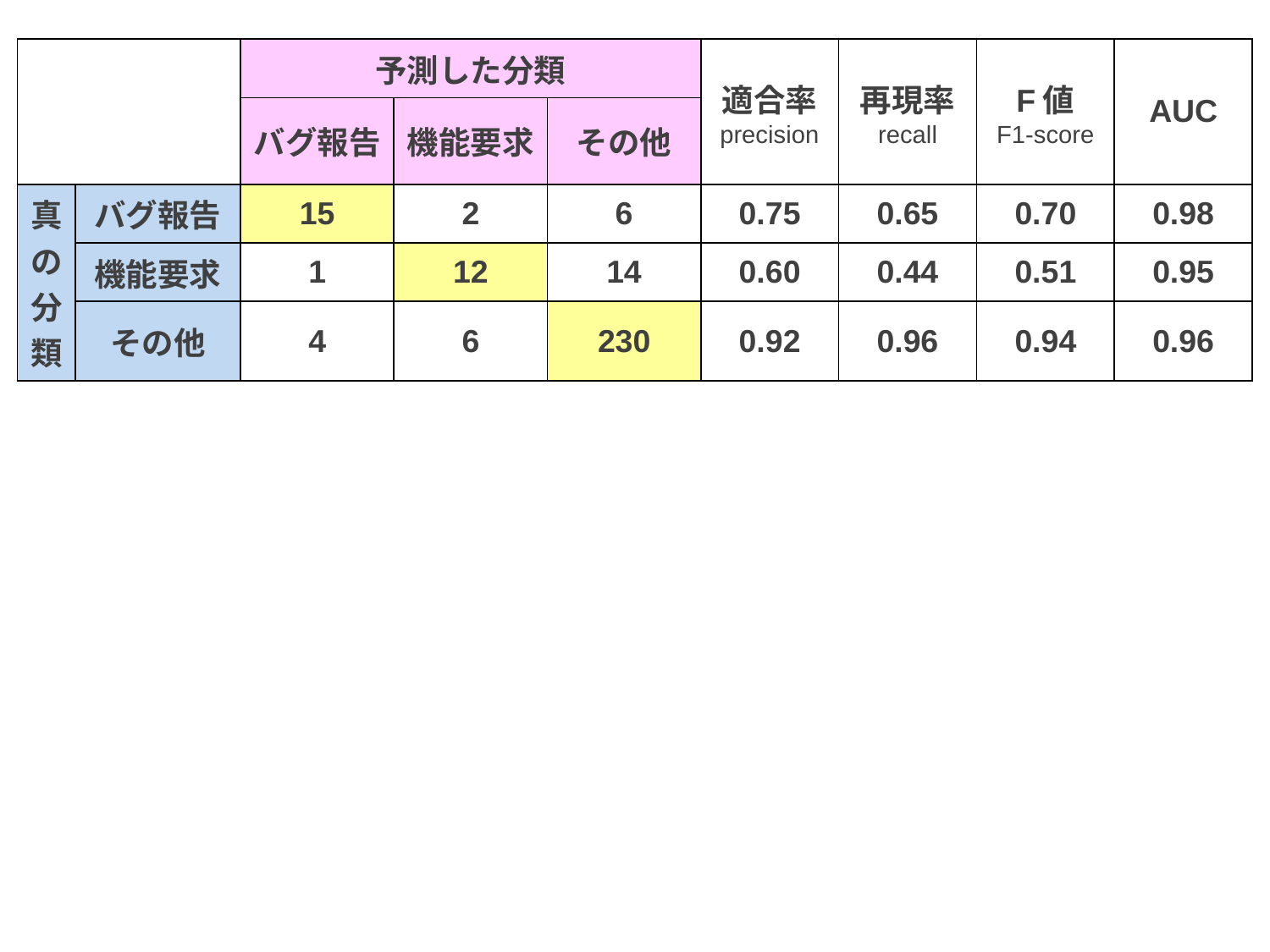

|  |  | 予測した分類 |  |  | 適合率 precision | 再現率 recall | F値 F1-score | AUC |
| --- | --- | --- | --- | --- | --- | --- | --- | --- |
|  |  | バグ報告 | 機能要求 | その他 |  |  |  |  |
| 真の分類 | バグ報告 | 15 | 2 | 6 | 0.75 | 0.65 | 0.70 | 0.98 |
|  | 機能要求 | 1 | 12 | 14 | 0.60 | 0.44 | 0.51 | 0.95 |
|  | その他 | 4 | 6 | 230 | 0.92 | 0.96 | 0.94 | 0.96 |